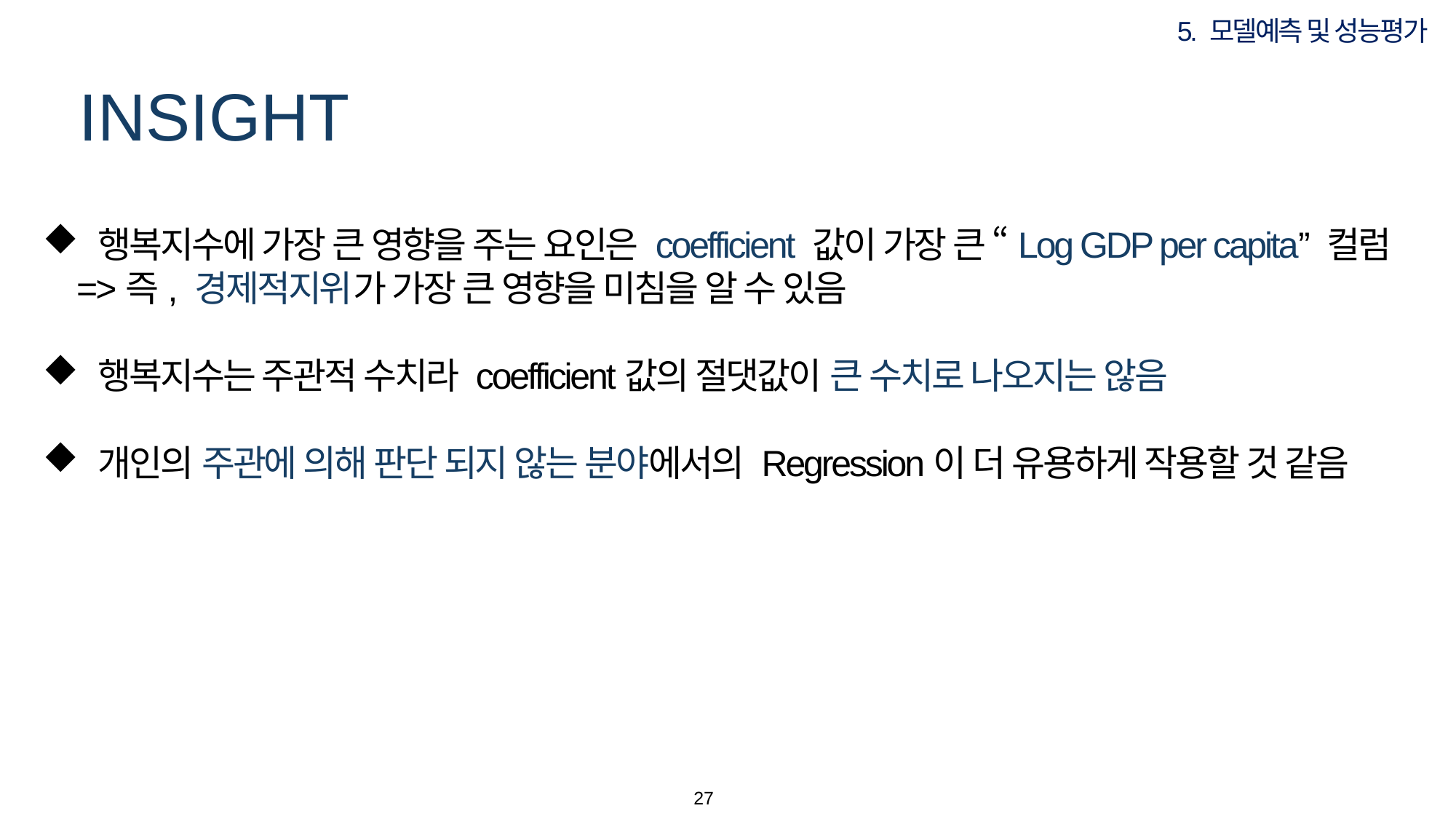

5. 모델예측 및 성능평가
# INSIGHT

 행복지수에 가장 큰 영향을 주는 요인은 coefficient 값이 가장 큰 “Log GDP per capita” 컬럼
    =>즉, 경제적지위가 가장 큰 영향을 미침을 알 수 있음

 행복지수는 주관적 수치라 coefficient값의 절댓값이 큰 수치로 나오지는 않음

 개인의 주관에 의해 판단 되지 않는 분야에서의 Regression이 더 유용하게 작용할 것 같음

27